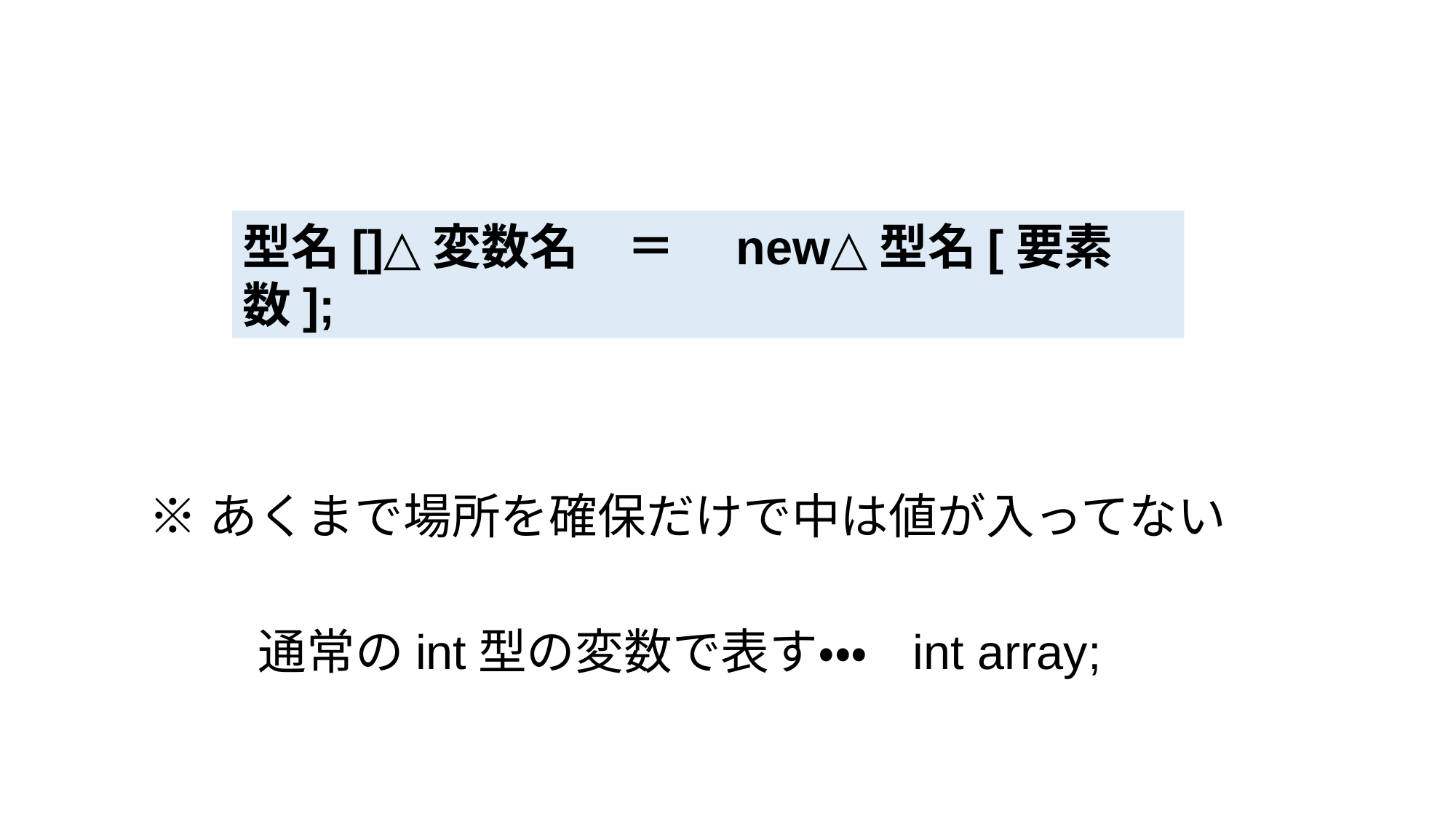

型名[]△変数名　＝　new△型名[要素数];
※あくまで場所を確保だけで中は値が入ってない

	通常のint型の変数で表す・・・	int array;